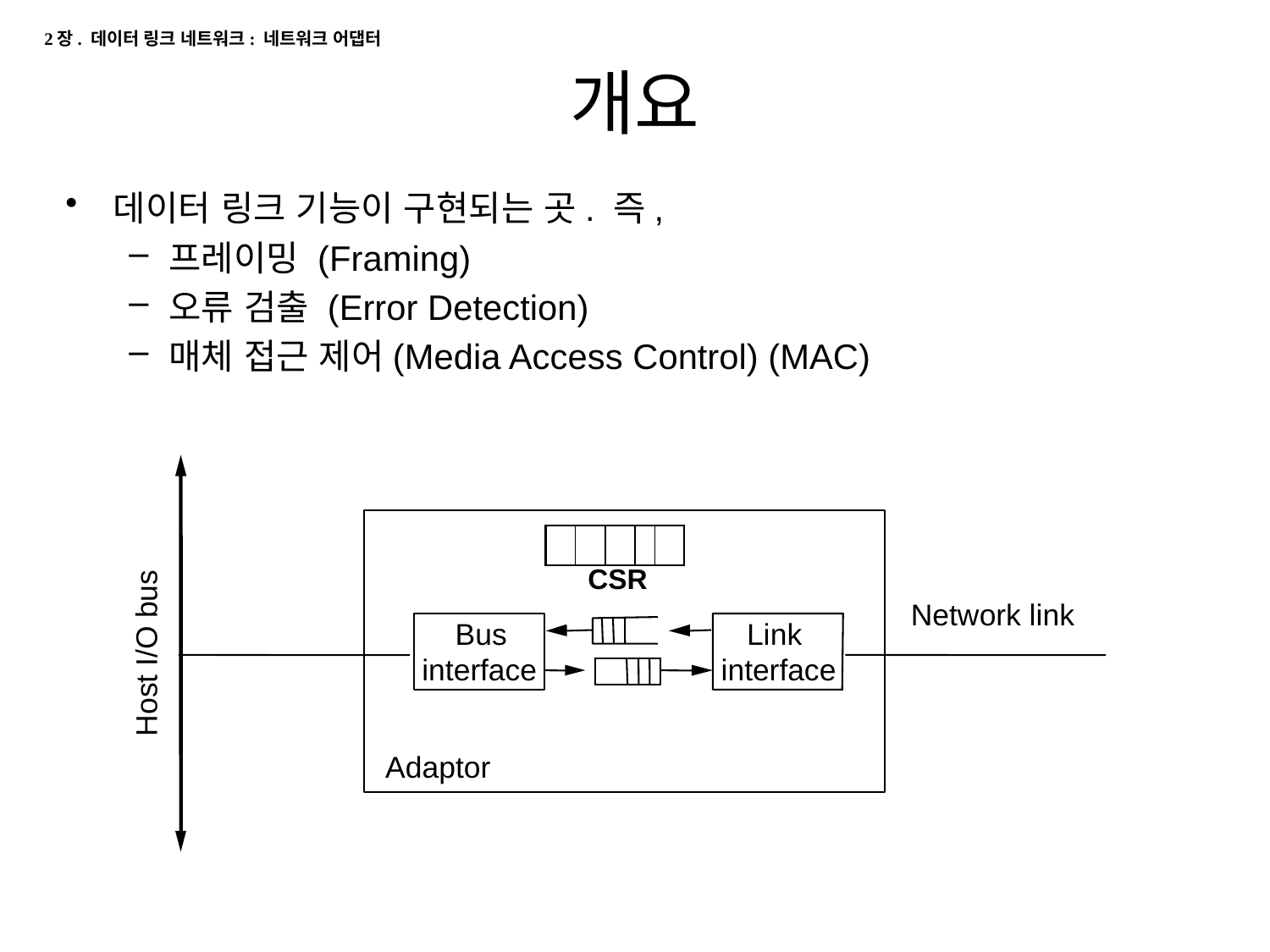

2장. 데이터 링크 네트워크: 네트워크 어댑터
# 개요
데이터 링크 기능이 구현되는 곳. 즉,
프레이밍 (Framing)
오류 검출 (Error Detection)
매체 접근 제어(Media Access Control) (MAC)

CSR
Network link

Bus
Link

Host I/O bus
interface
interface

Adaptor